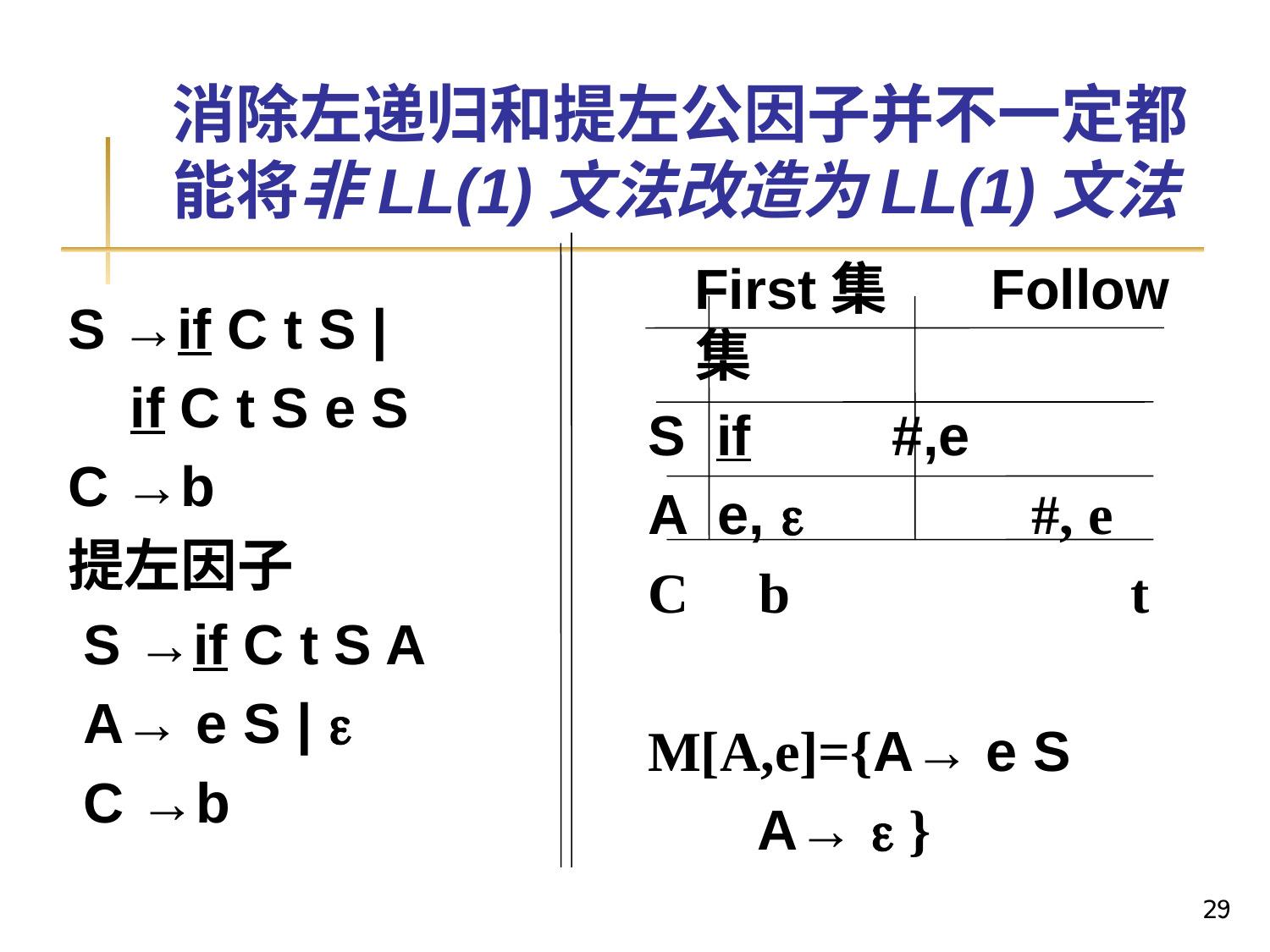

# 消除左递归和提左公因子并不一定都能将非LL(1)文法改造为LL(1)文法

   First集       Follow集
S  if         #,e
A  e, ε                #, e
C     b                        t

M[A,e]={A→ e S
       A→ ε }

S →if C t S |
    if C t S e S
C →b
提左因子
 S →if C t S A
 A→ e S | ε
 C →b

29